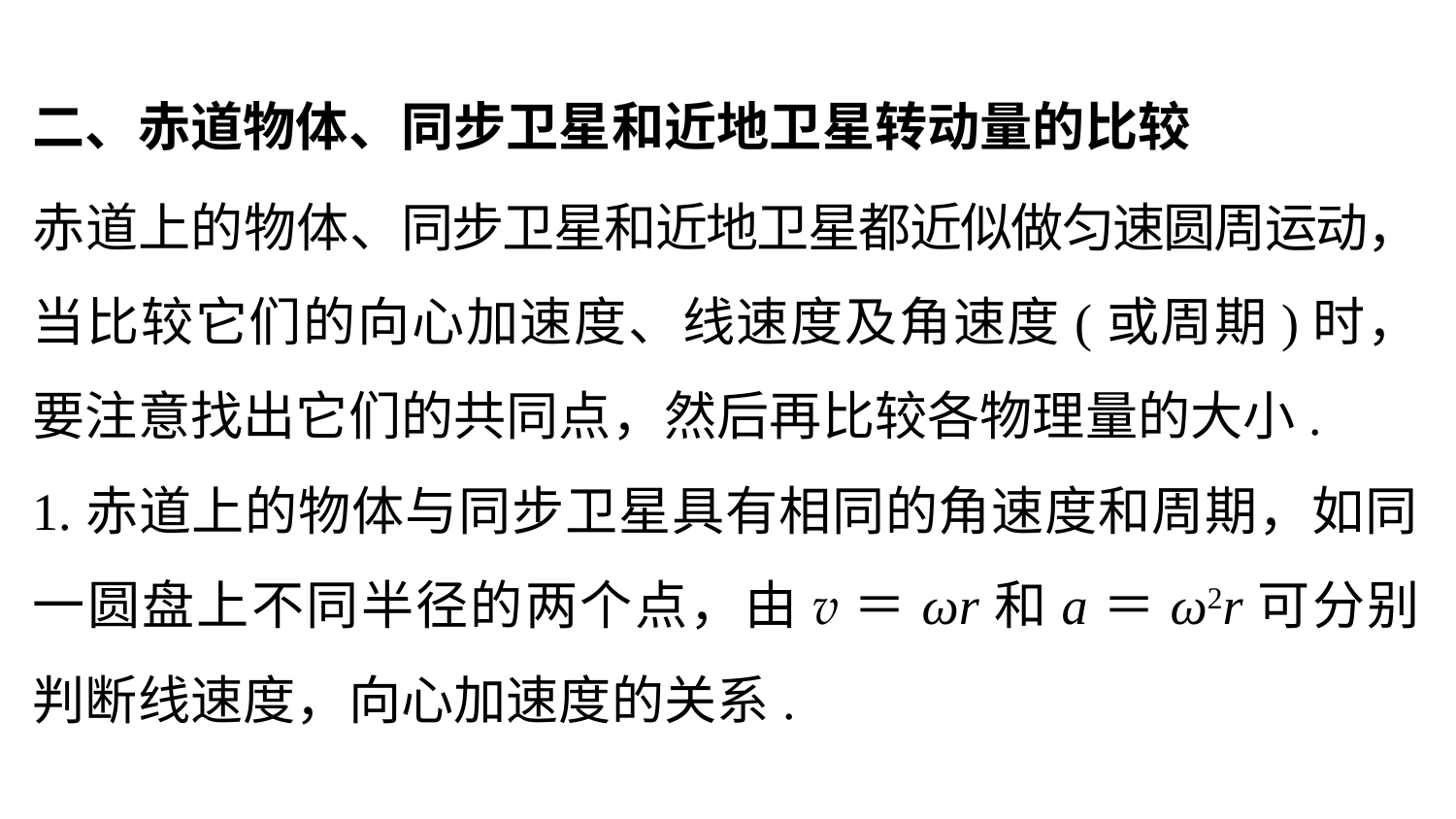

二、赤道物体、同步卫星和近地卫星转动量的比较
赤道上的物体、同步卫星和近地卫星都近似做匀速圆周运动，当比较它们的向心加速度、线速度及角速度(或周期)时，要注意找出它们的共同点，然后再比较各物理量的大小.
1.赤道上的物体与同步卫星具有相同的角速度和周期，如同一圆盘上不同半径的两个点，由v＝ωr和a＝ω2r可分别判断线速度，向心加速度的关系.